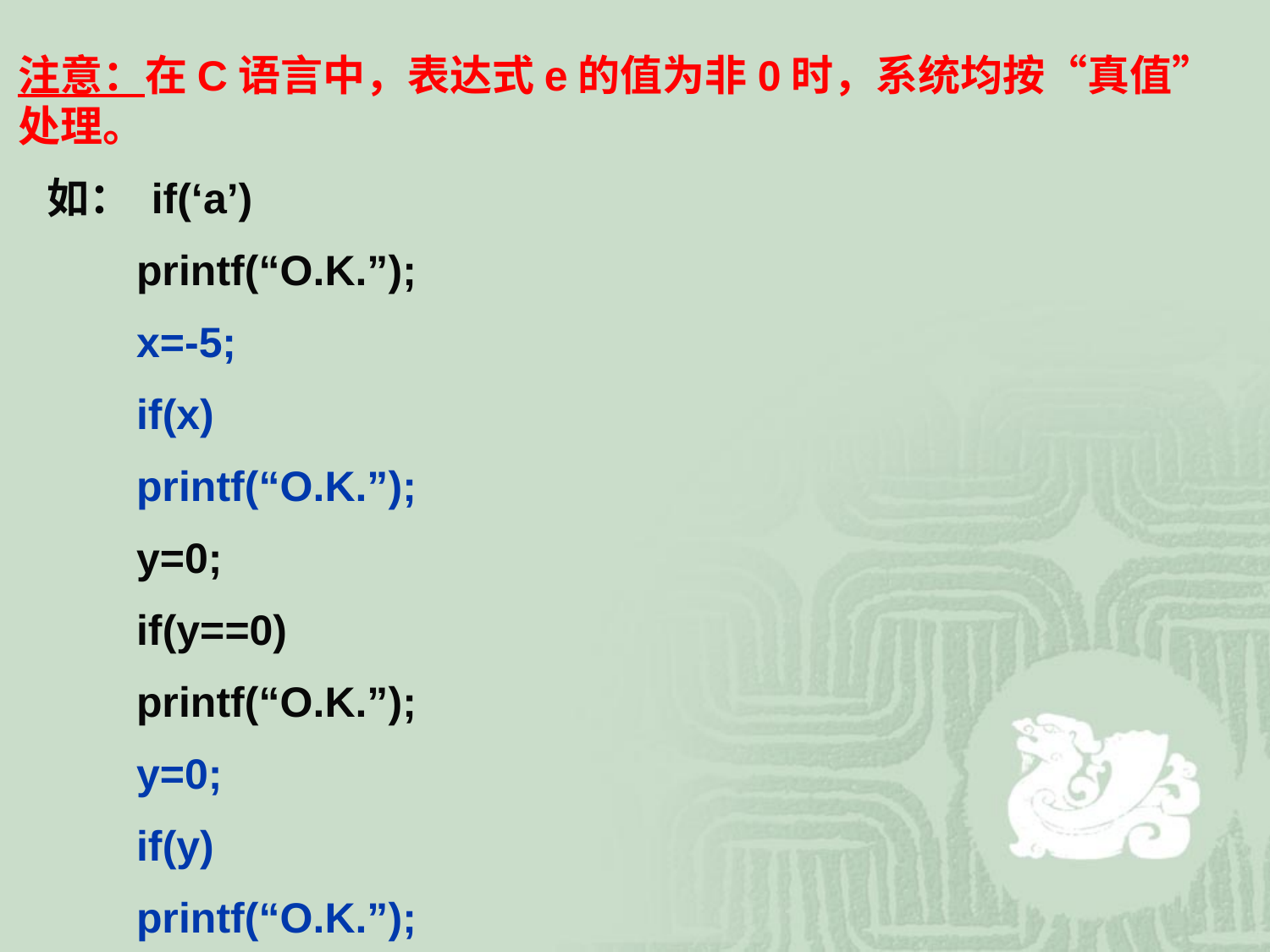

注意：在C语言中，表达式e的值为非0时，系统均按“真值”处理。
  如： if(‘a’)
          printf(“O.K.”);
          x=-5;
          if(x)
          printf(“O.K.”);
          y=0;
          if(y==0)
          printf(“O.K.”);
          y=0;
          if(y)
          printf(“O.K.”);